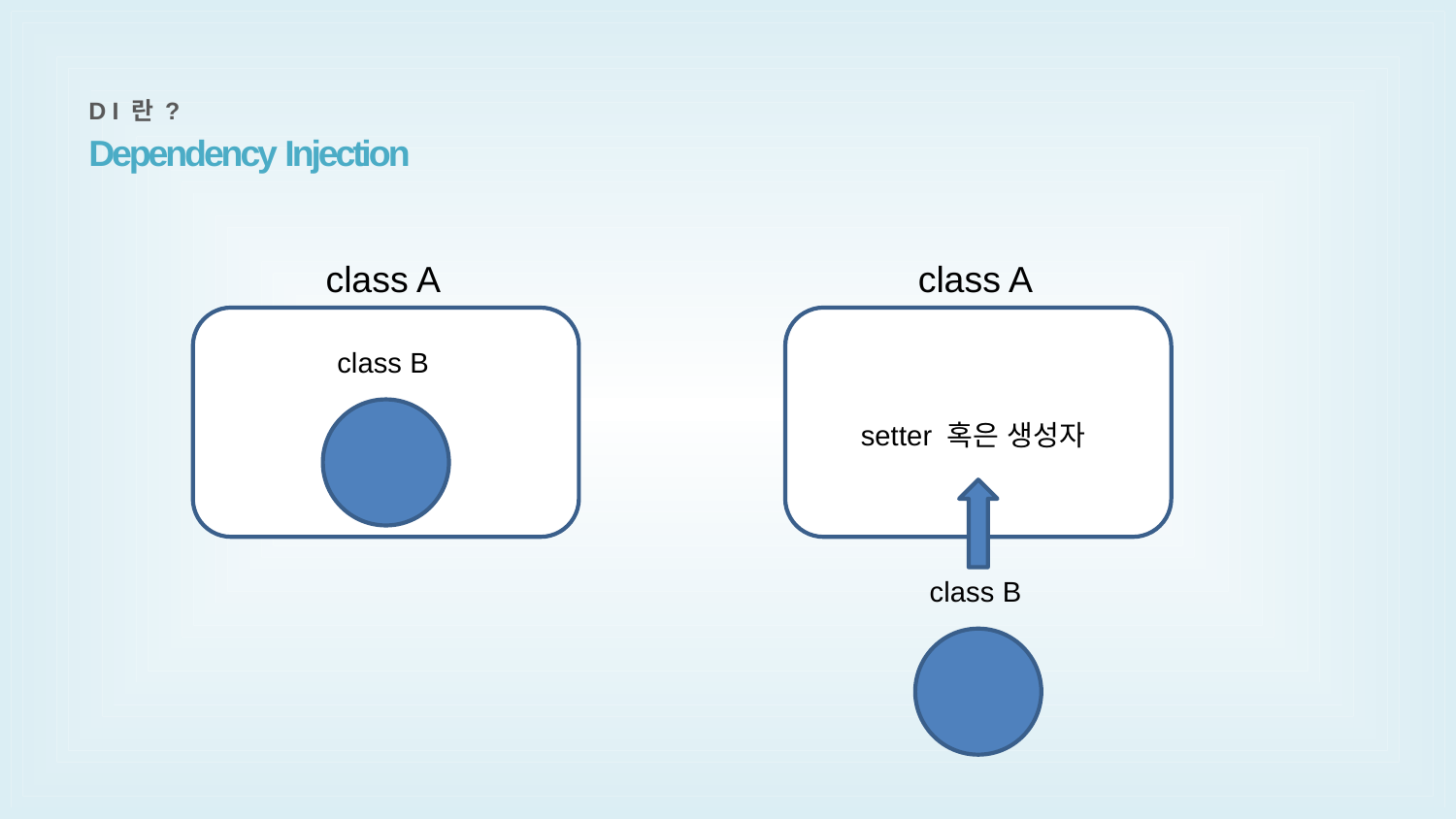

DI란?
Dependency Injection
class A
class A

class B

setter 혹은 생성자

class B